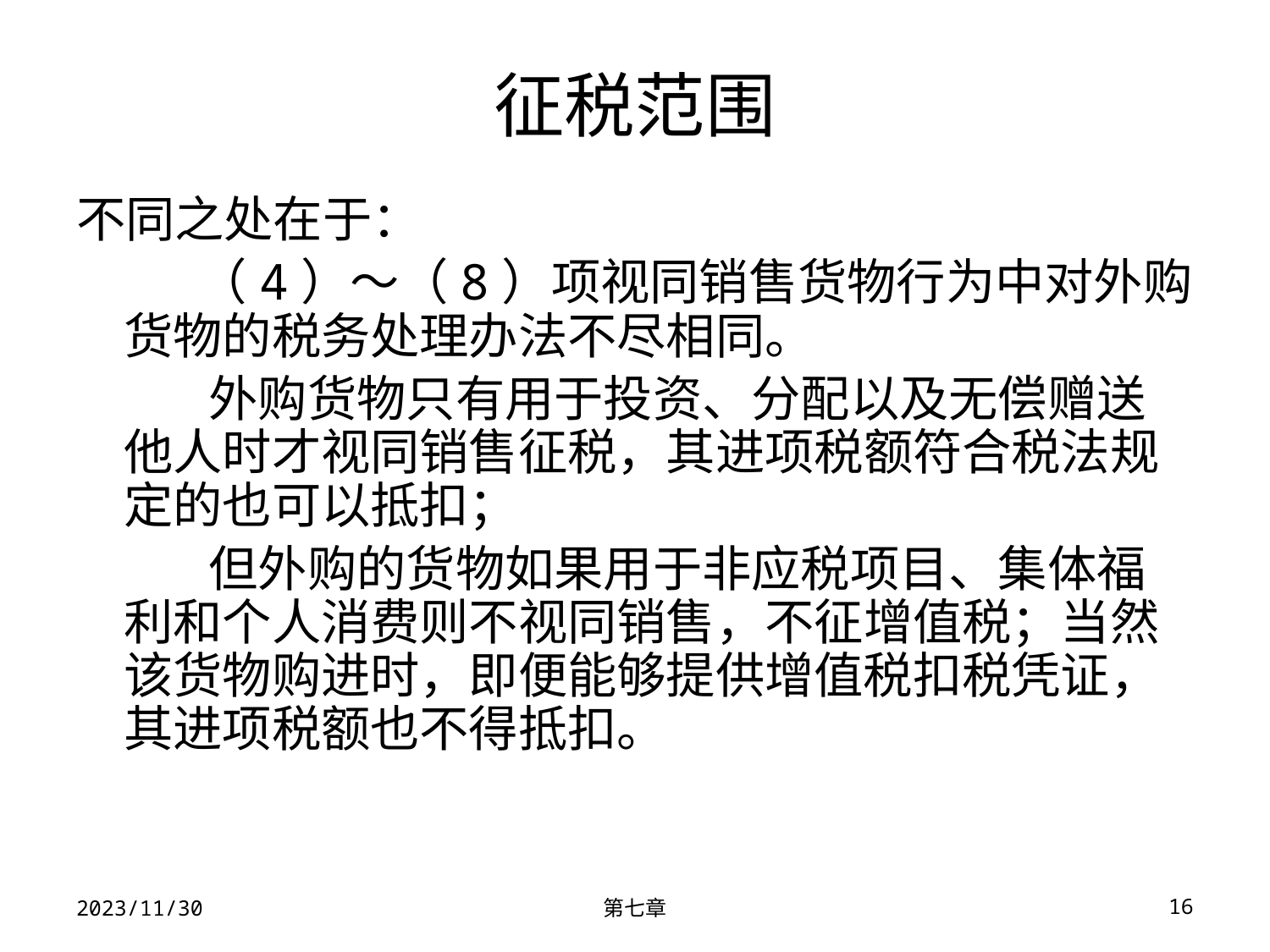

# 征税范围
不同之处在于：
          （4）～（8）项视同销售货物行为中对外购货物的税务处理办法不尽相同。
           外购货物只有用于投资、分配以及无偿赠送他人时才视同销售征税，其进项税额符合税法规定的也可以抵扣；
           但外购的货物如果用于非应税项目、集体福利和个人消费则不视同销售，不征增值税；当然该货物购进时，即便能够提供增值税扣税凭证，其进项税额也不得抵扣。

2023/11/30
第七章
16